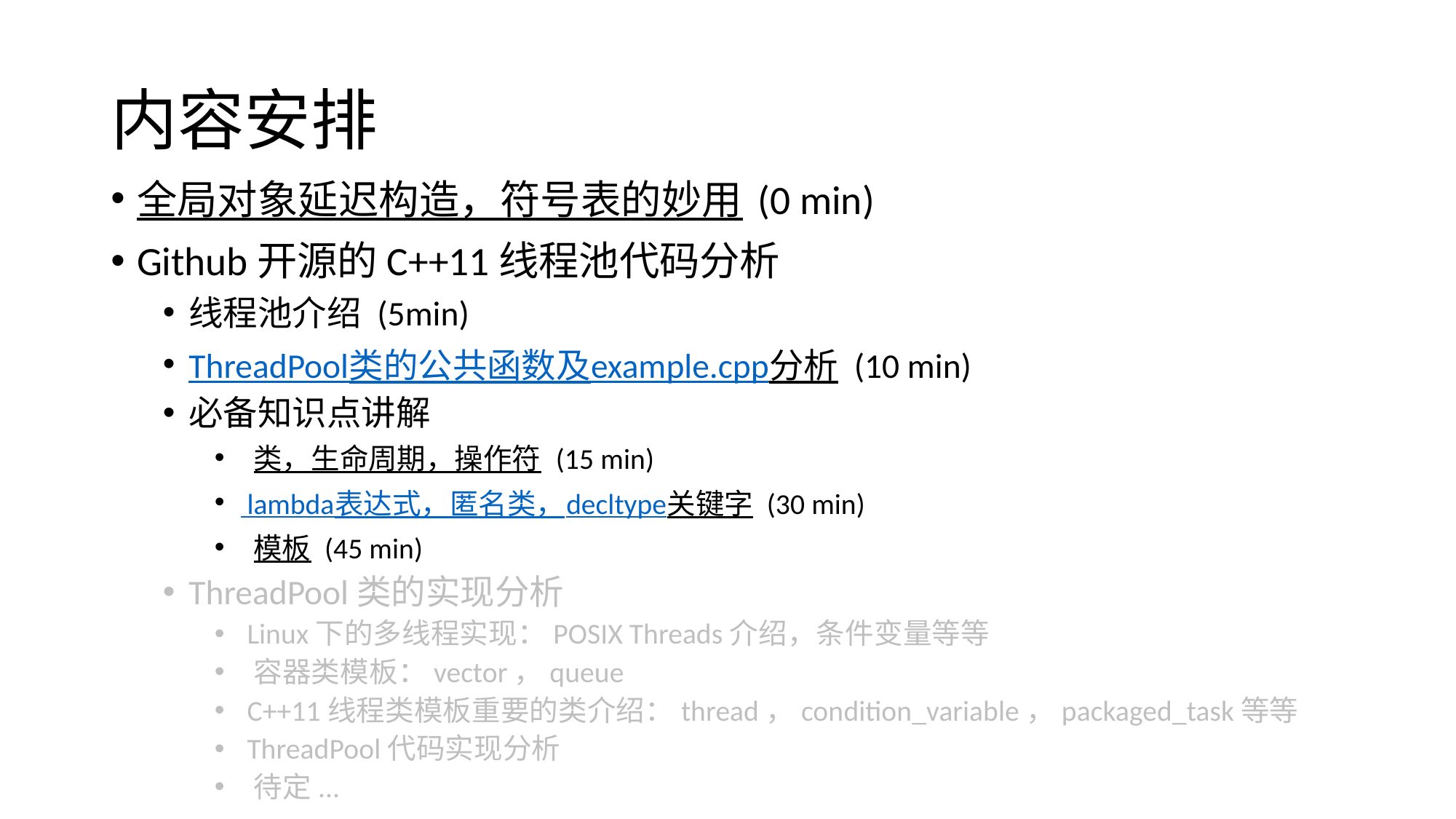

# 内容安排
全局对象延迟构造，符号表的妙用 (0 min)
Github开源的C++11线程池代码分析
线程池介绍 (5min)
ThreadPool类的公共函数及example.cpp分析 (10 min)
必备知识点讲解
 类，生命周期，操作符 (15 min)
 lambda表达式，匿名类，decltype关键字 (30 min)
 模板 (45 min)
ThreadPool类的实现分析
 Linux下的多线程实现：POSIX Threads介绍，条件变量等等
 容器类模板：vector，queue
 C++11线程类模板重要的类介绍：thread，condition_variable，packaged_task等等
 ThreadPool代码实现分析
 待定...